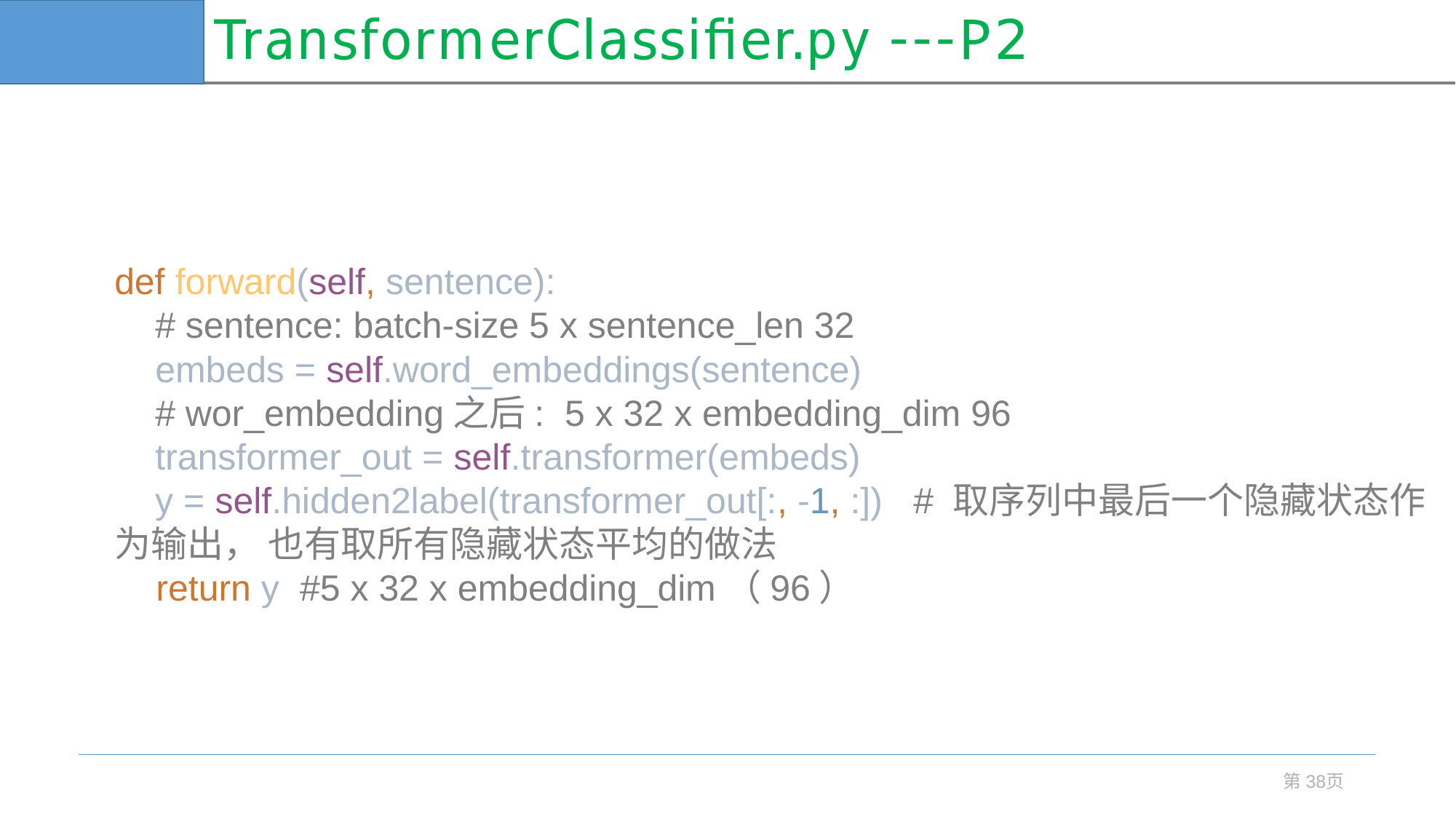

# TransformerClassifier.py ---P2
def forward(self, sentence):
    # sentence: batch-size 5 x sentence_len 32
    embeds = self.word_embeddings(sentence)
    # wor_embedding之后:  5 x 32 x embedding_dim 96
    transformer_out = self.transformer(embeds)
    y = self.hidden2label(transformer_out[:, -1, :])   # 取序列中最后一个隐藏状态作为输出， 也有取所有隐藏状态平均的做法
    return y  #5 x 32 x embedding_dim（96）

第38页